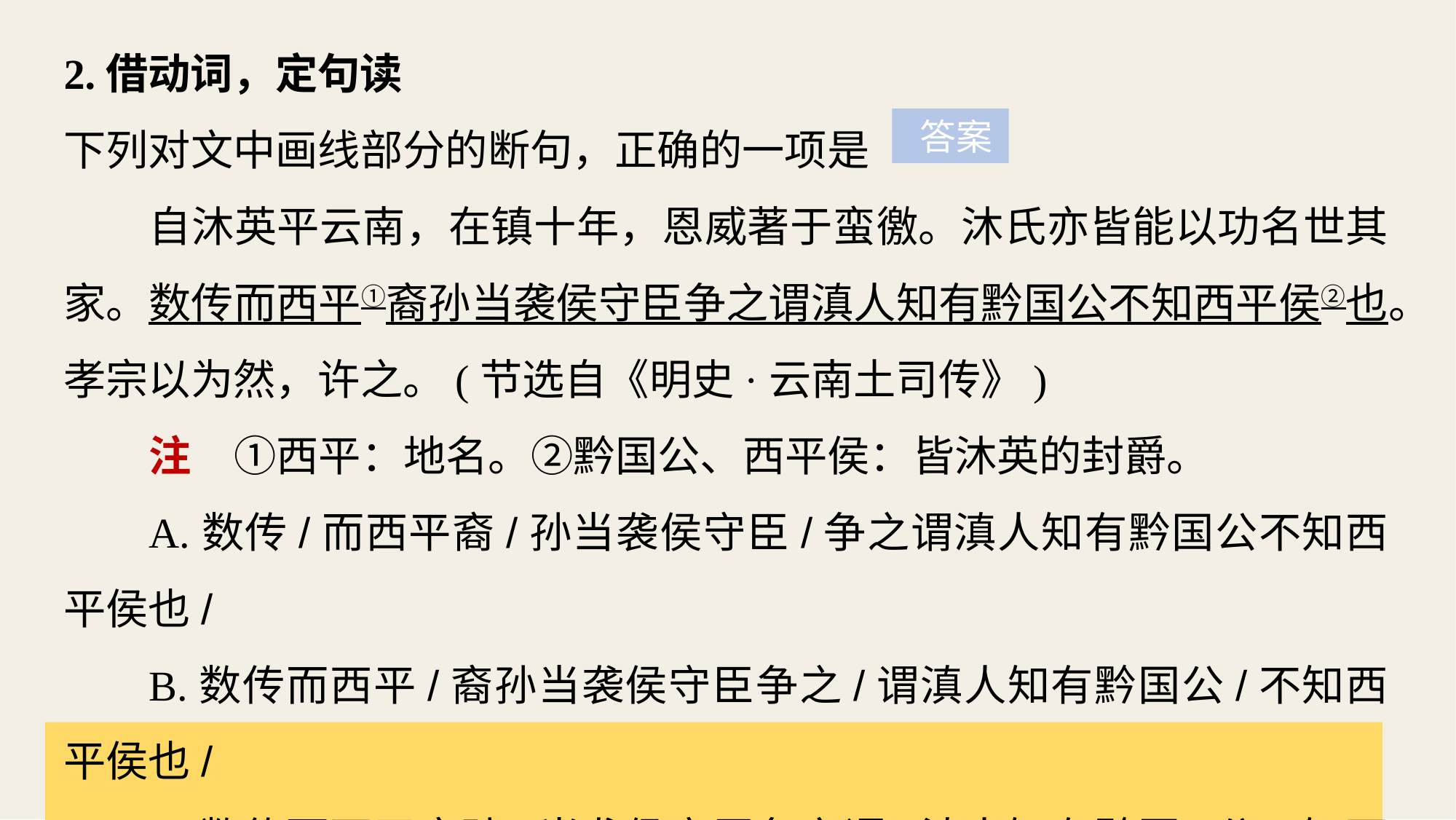

2.借动词，定句读
下列对文中画线部分的断句，正确的一项是
自沐英平云南，在镇十年，恩威著于蛮徼。沐氏亦皆能以功名世其家。数传而西平①裔孙当袭侯守臣争之谓滇人知有黔国公不知西平侯②也。孝宗以为然，许之。(节选自《明史·云南土司传》)
注　①西平：地名。②黔国公、西平侯：皆沐英的封爵。
A.数传/而西平裔/孙当袭侯守臣/争之谓滇人知有黔国公不知西平侯也/
B.数传而西平/裔孙当袭侯守臣争之/谓滇人知有黔国公/不知西平侯也/
C.数传而西平裔孙/当袭侯守臣争之谓/滇人知有黔国/公不知西平侯也/
D.数传而西平裔孙当袭侯/守臣争之/谓滇人知有黔国公/不知西平侯也/
 答案